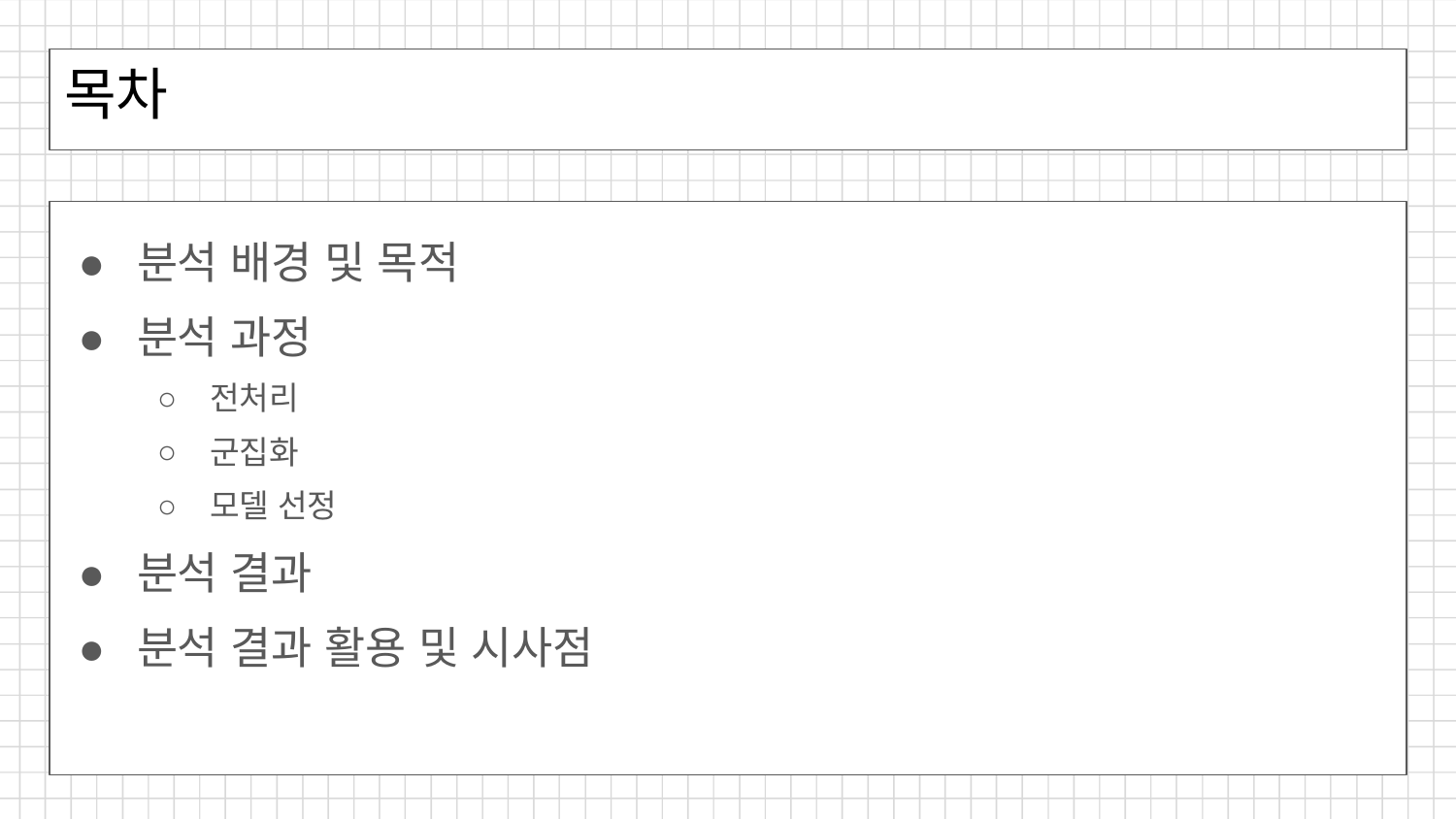

# 목차
분석 배경 및 목적
분석 과정
전처리
군집화
모델 선정
분석 결과
분석 결과 활용 및 시사점